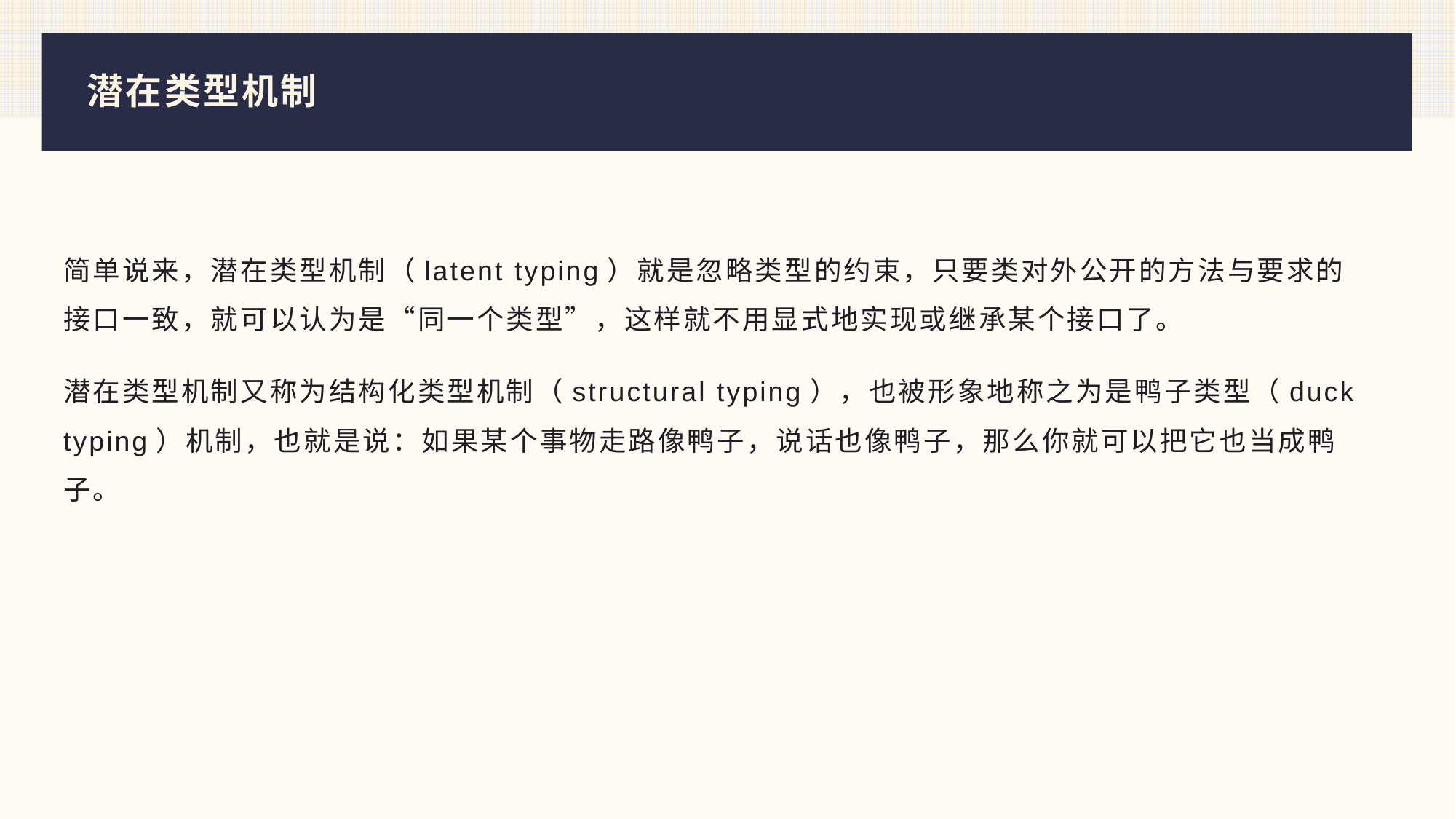

# 潜在类型机制
简单说来，潜在类型机制（latent typing）就是忽略类型的约束，只要类对外公开的方法与要求的接口一致，就可以认为是“同一个类型”，这样就不用显式地实现或继承某个接口了。
潜在类型机制又称为结构化类型机制（structural typing），也被形象地称之为是鸭子类型（duck typing）机制，也就是说：如果某个事物走路像鸭子，说话也像鸭子，那么你就可以把它也当成鸭子。